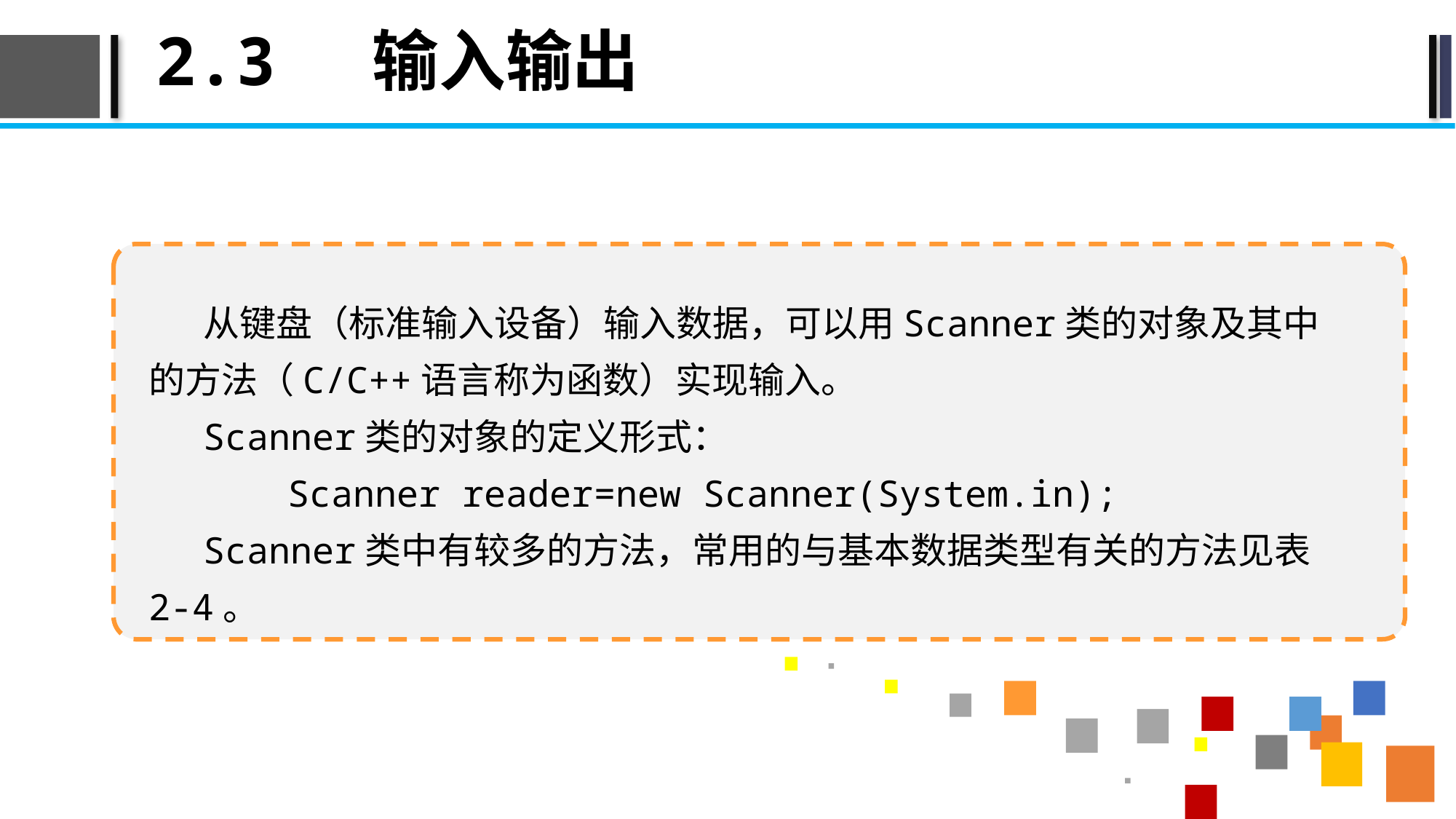

# 2.3  输入输出

从键盘（标准输入设备）输入数据，可以用Scanner类的对象及其中的方法（C/C++语言称为函数）实现输入。
Scanner类的对象的定义形式：
Scanner reader=new Scanner(System.in);
Scanner类中有较多的方法，常用的与基本数据类型有关的方法见表
2-4。